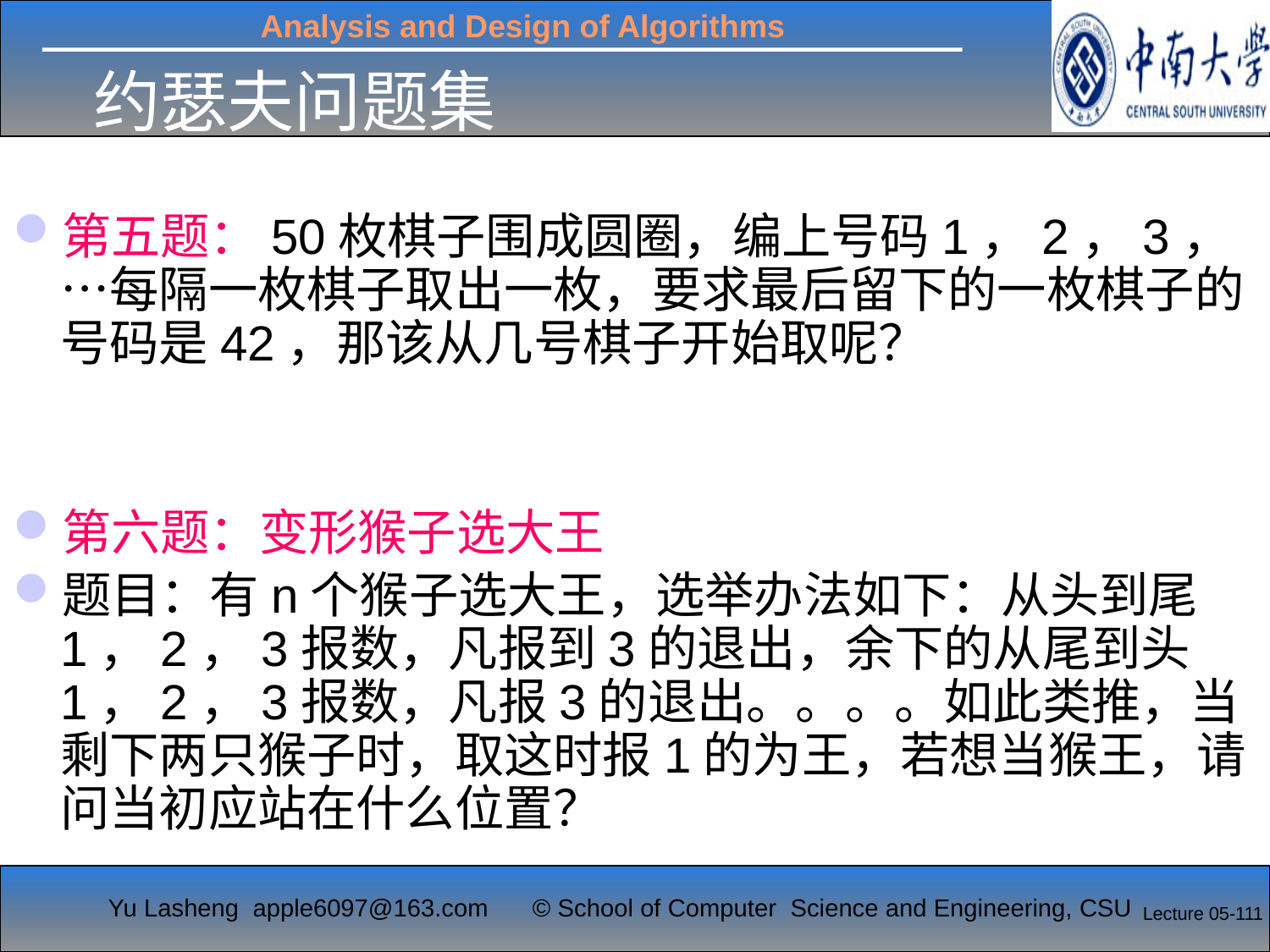

约瑟夫问题集

第五题：50枚棋子围成圆圈，编上号码1，2，3，…每隔一枚棋子取出一枚，要求最后留下的一枚棋子的号码是42，那该从几号棋子开始取呢？

第六题：变形猴子选大王
题目：有n个猴子选大王，选举办法如下：从头到尾1，2，3报数，凡报到3的退出，余下的从尾到头1，2，3报数，凡报3的退出。。。。如此类推，当剩下两只猴子时，取这时报1的为王，若想当猴王，请问当初应站在什么位置？

Lecture 05-111